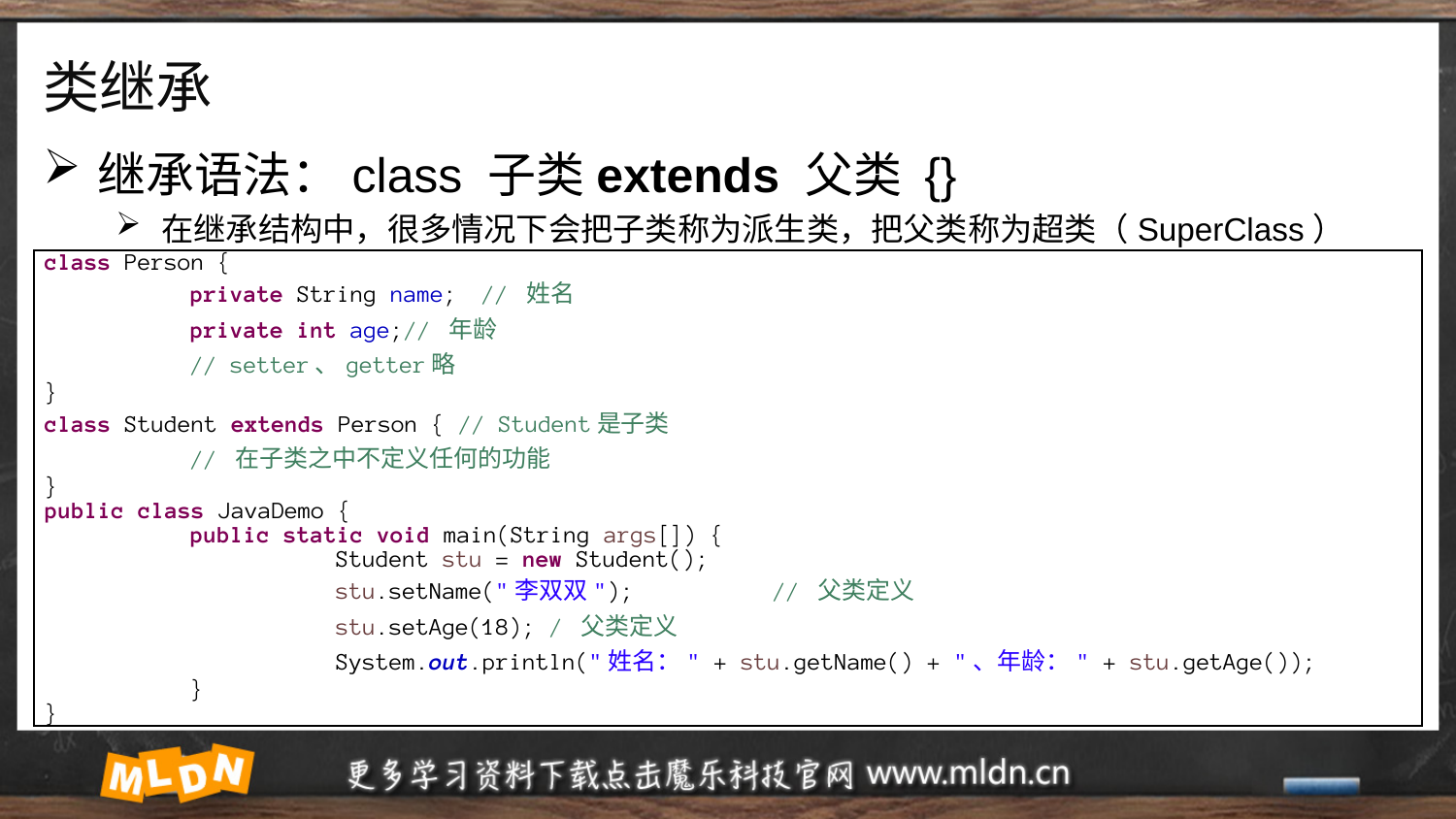

# 类继承
继承语法：class 子类extends 父类 {}
在继承结构中，很多情况下会把子类称为派生类，把父类称为超类（SuperClass）
| class Person { private String name; // 姓名 private int age;// 年龄 // setter、getter略 } class Student extends Person { // Student是子类 // 在子类之中不定义任何的功能 } public class JavaDemo { public static void main(String args[]) { Student stu = new Student(); stu.setName("李双双"); // 父类定义 stu.setAge(18); / 父类定义 System.out.println("姓名：" + stu.getName() + "、年龄：" + stu.getAge()); } } |
| --- |